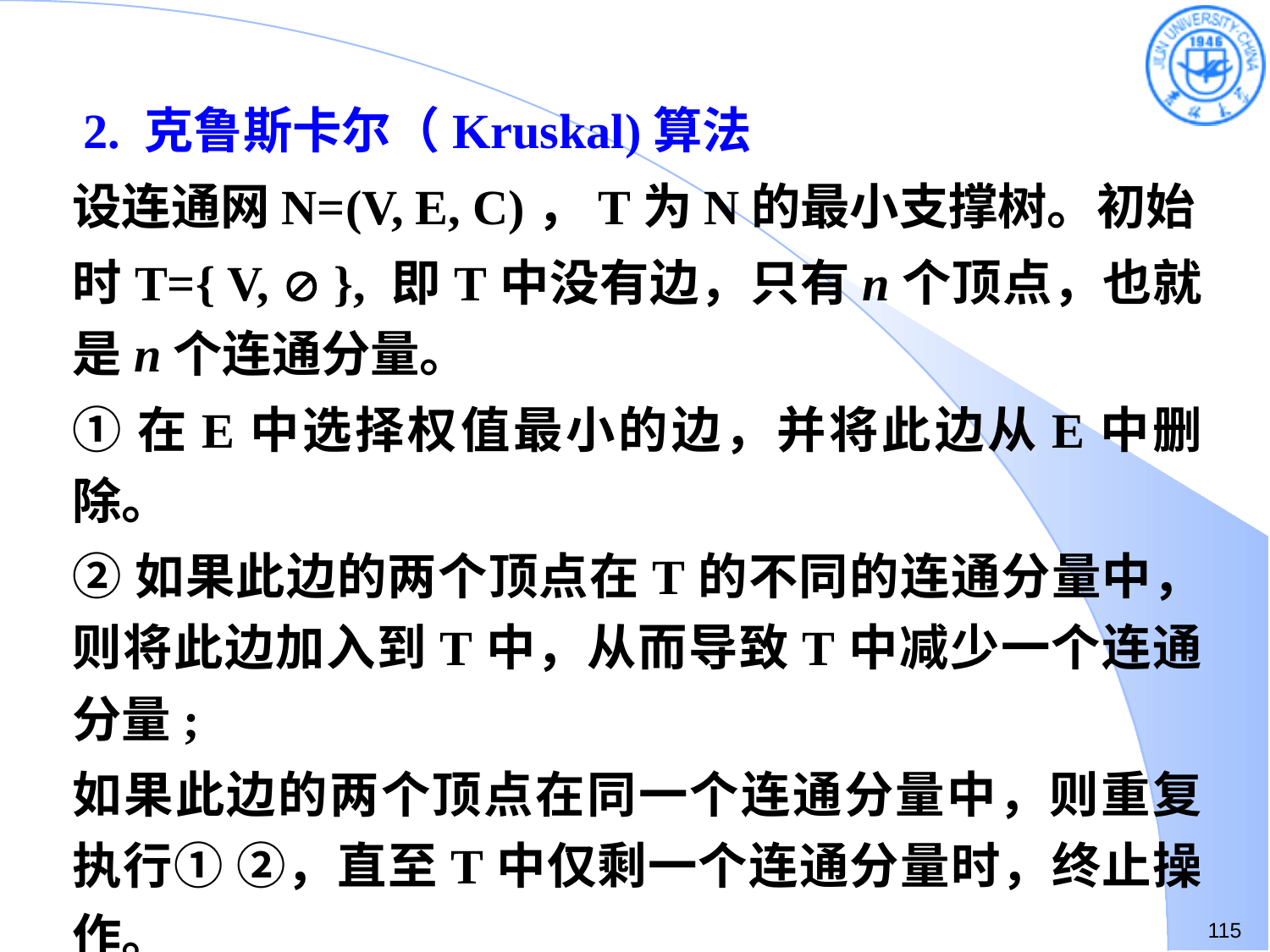

2. 克鲁斯卡尔（Kruskal)算法
设连通网N=(V, E, C)，T为N的最小支撑树。初始
时T={ V, ∅ }, 即T中没有边，只有n个顶点，也就是n个连通分量。
①在E中选择权值最小的边，并将此边从E中删除。
②如果此边的两个顶点在T的不同的连通分量中，则将此边加入到T中，从而导致T中减少一个连通分量;
如果此边的两个顶点在同一个连通分量中，则重复执行① ②，直至T中仅剩一个连通分量时，终止操作。